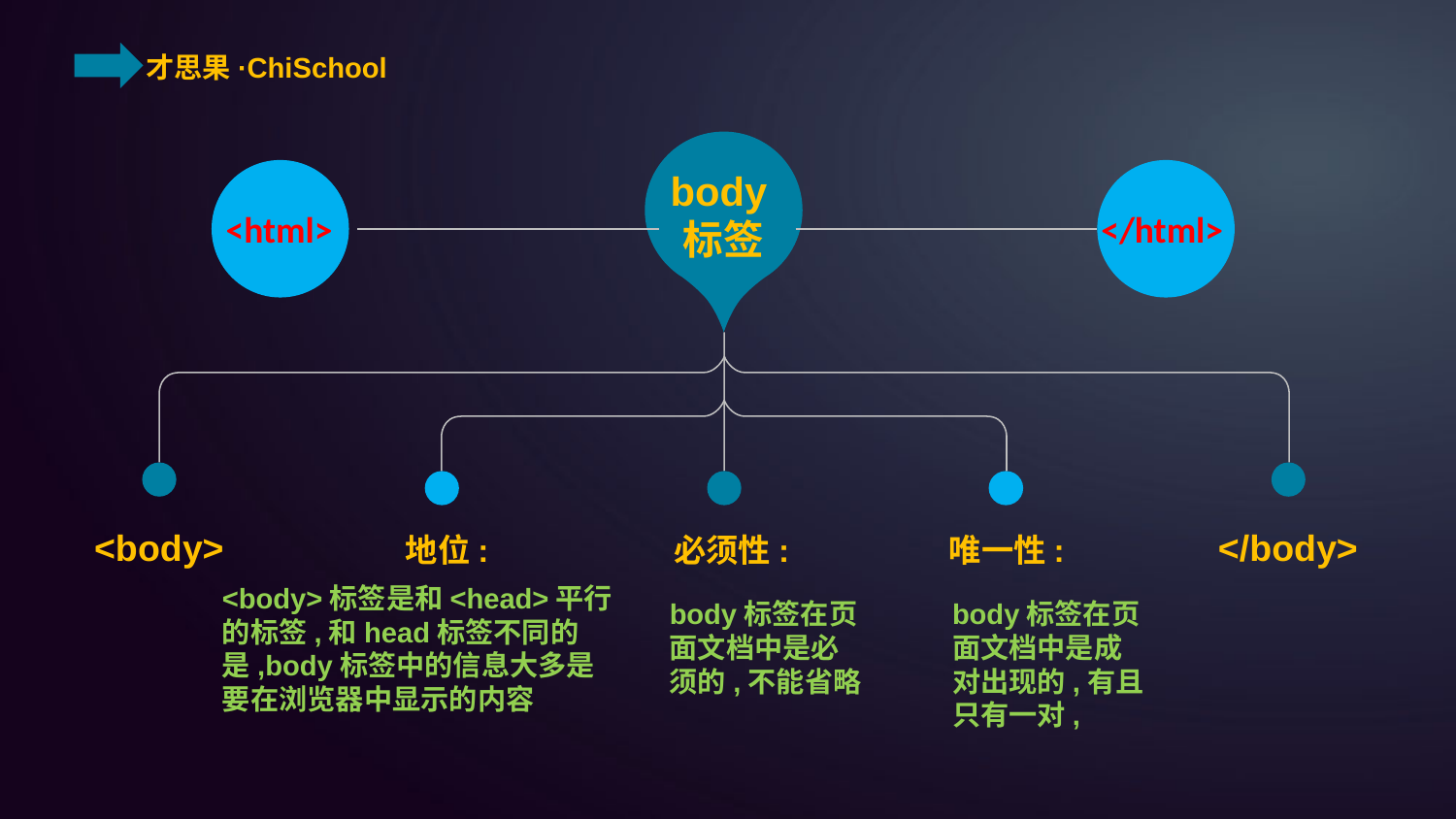

body标签

<html>
</html>

<body>
</body>
地位:
必须性:
唯一性:
<body>标签是和<head>平行的标签,和head标签不同的是,body标签中的信息大多是要在浏览器中显示的内容
body标签在页面文档中是必须的,不能省略
body标签在页面文档中是成对出现的,有且只有一对,